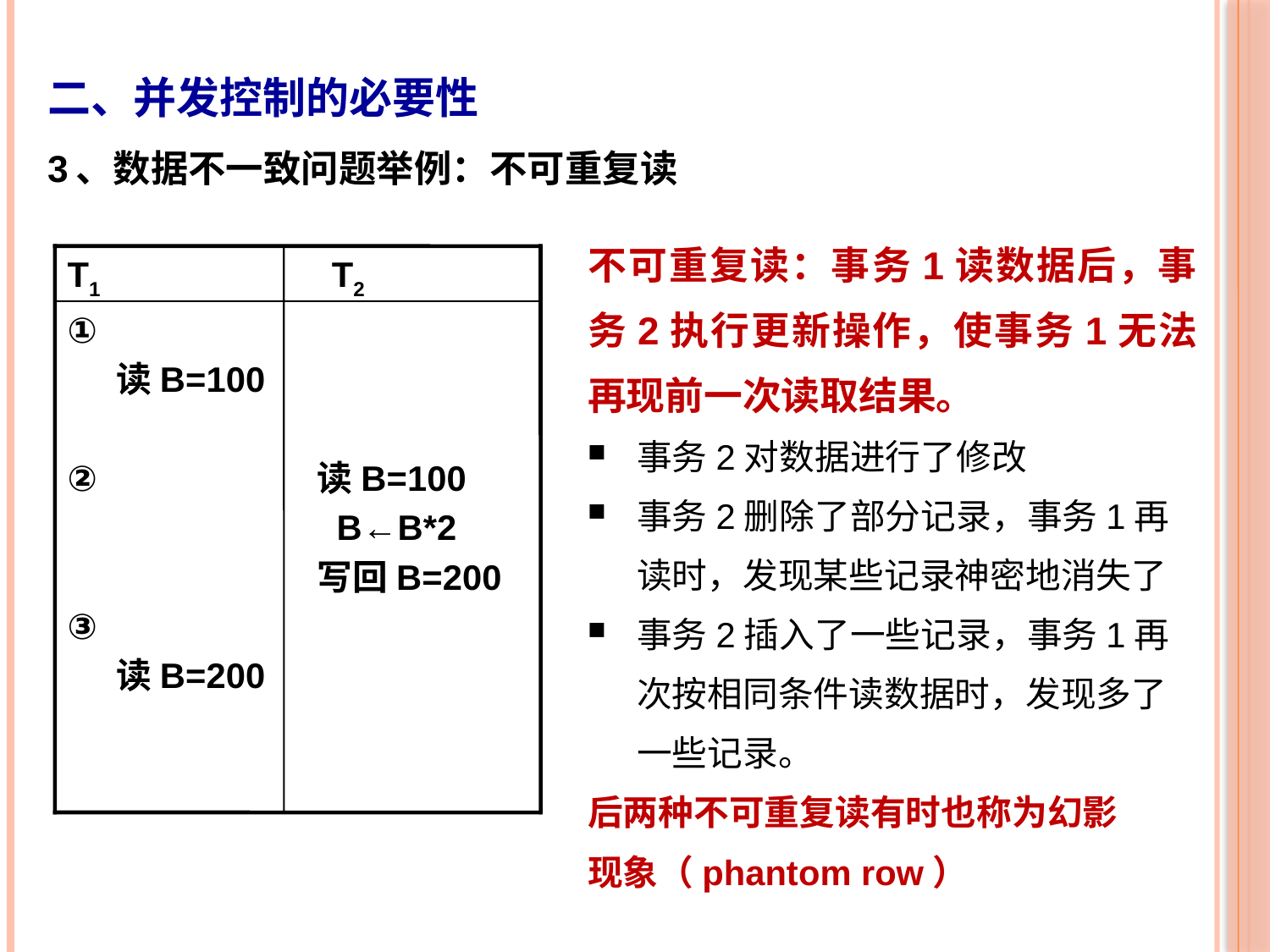

# 二、并发控制的必要性 3、数据不一致问题举例：不可重复读
不可重复读：事务1读数据后，事务2执行更新操作，使事务1无法再现前一次读取结果。
事务2对数据进行了修改
事务2删除了部分记录，事务1再读时，发现某些记录神密地消失了
事务2插入了一些记录，事务1再次按相同条件读数据时，发现多了一些记录。
后两种不可重复读有时也称为幻影
现象（phantom row）
T1

T2

①
     读B=100

②

③
     读B=200

读B=100
  B←B*2
写回B=200